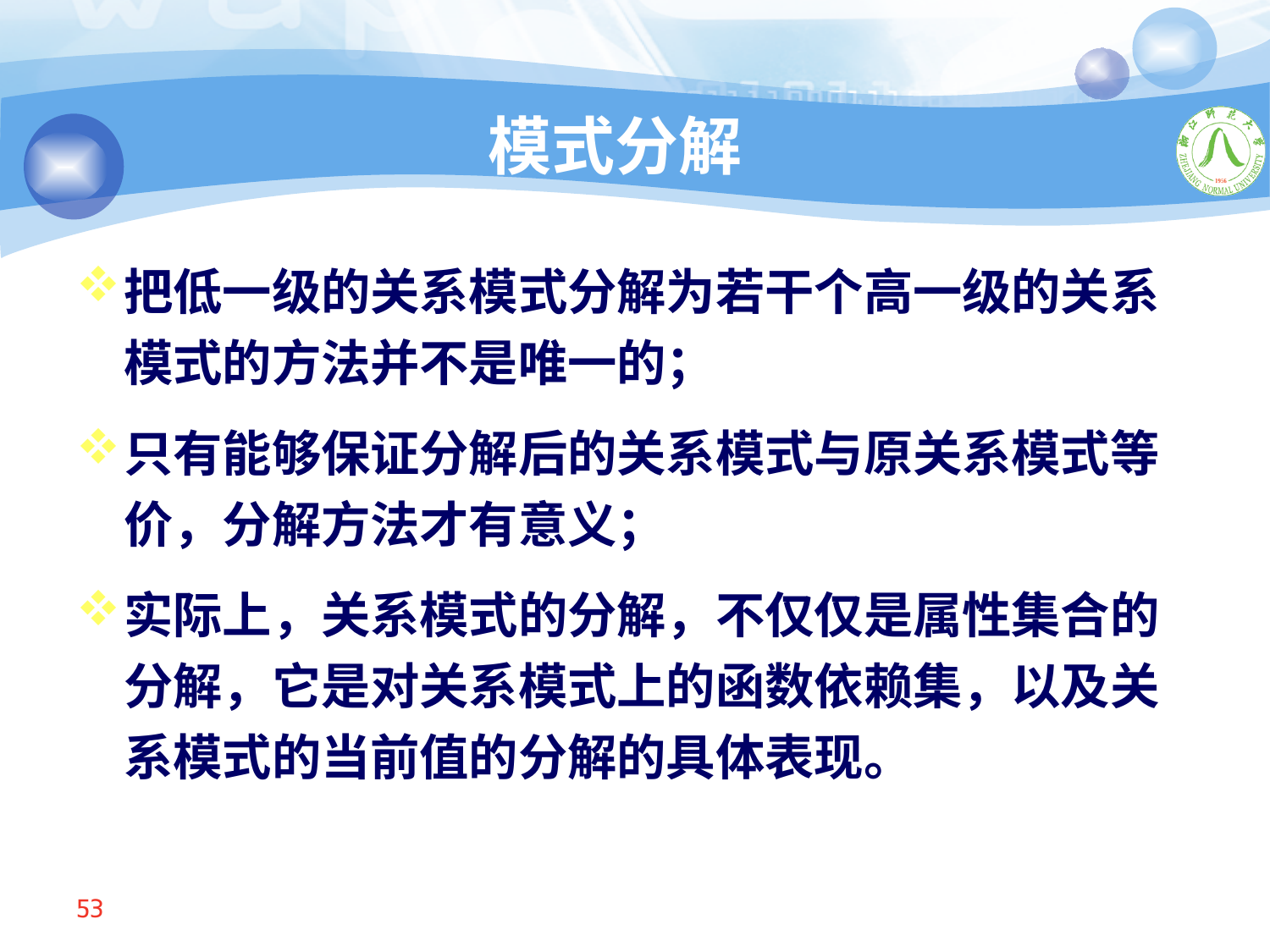

# 模式分解
把低一级的关系模式分解为若干个高一级的关系模式的方法并不是唯一的；
只有能够保证分解后的关系模式与原关系模式等价，分解方法才有意义；
实际上，关系模式的分解，不仅仅是属性集合的分解，它是对关系模式上的函数依赖集，以及关系模式的当前值的分解的具体表现。
53